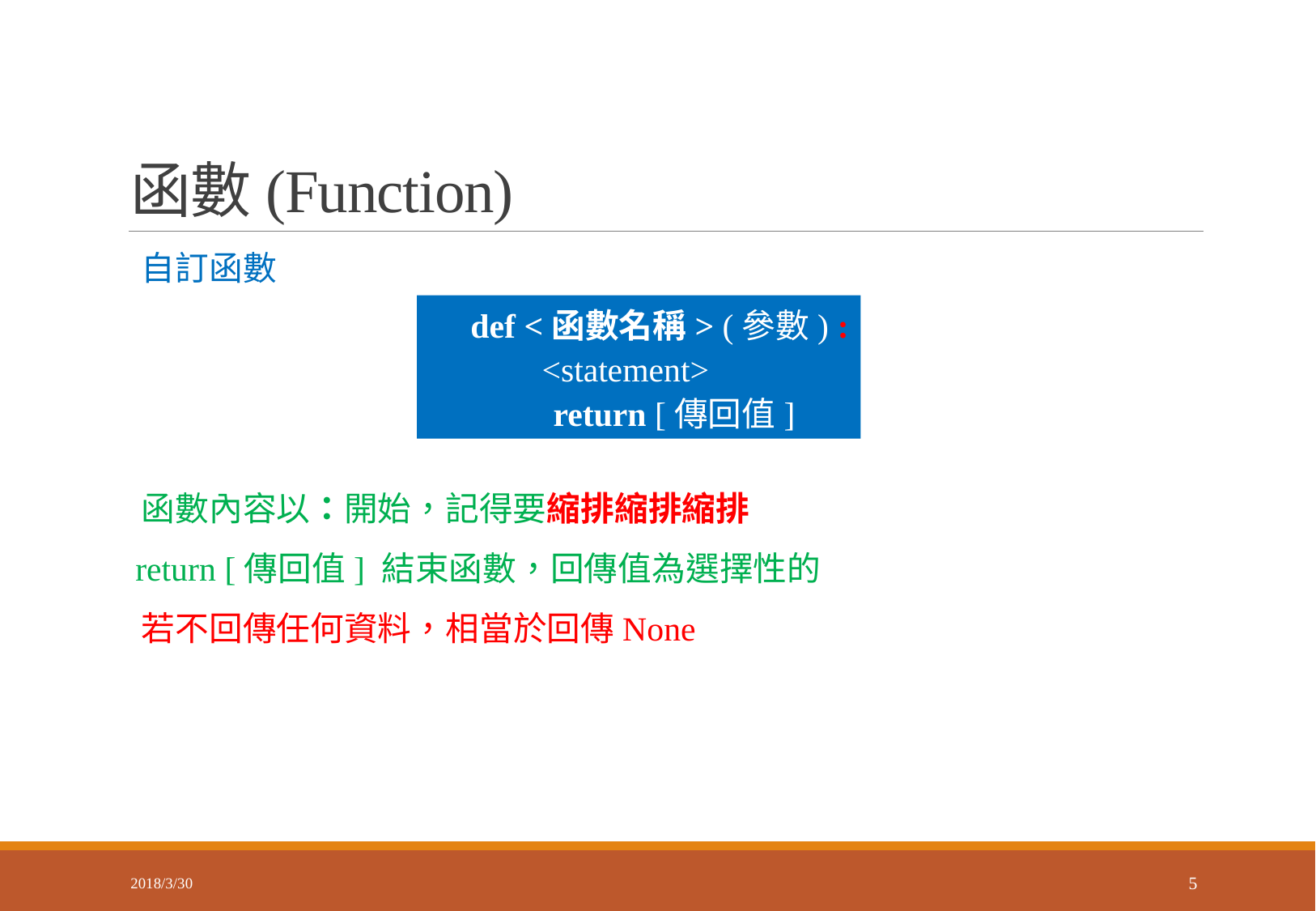

# 函數(Function)
  自訂函數

  函數內容以：開始，記得要縮排縮排縮排
  return [傳回值] 結束函數，回傳值為選擇性的
  若不回傳任何資料，相當於回傳None
　def <函數名稱> (參數) :
　　     <statement>
　　　  return [傳回值]
2018/3/30
5